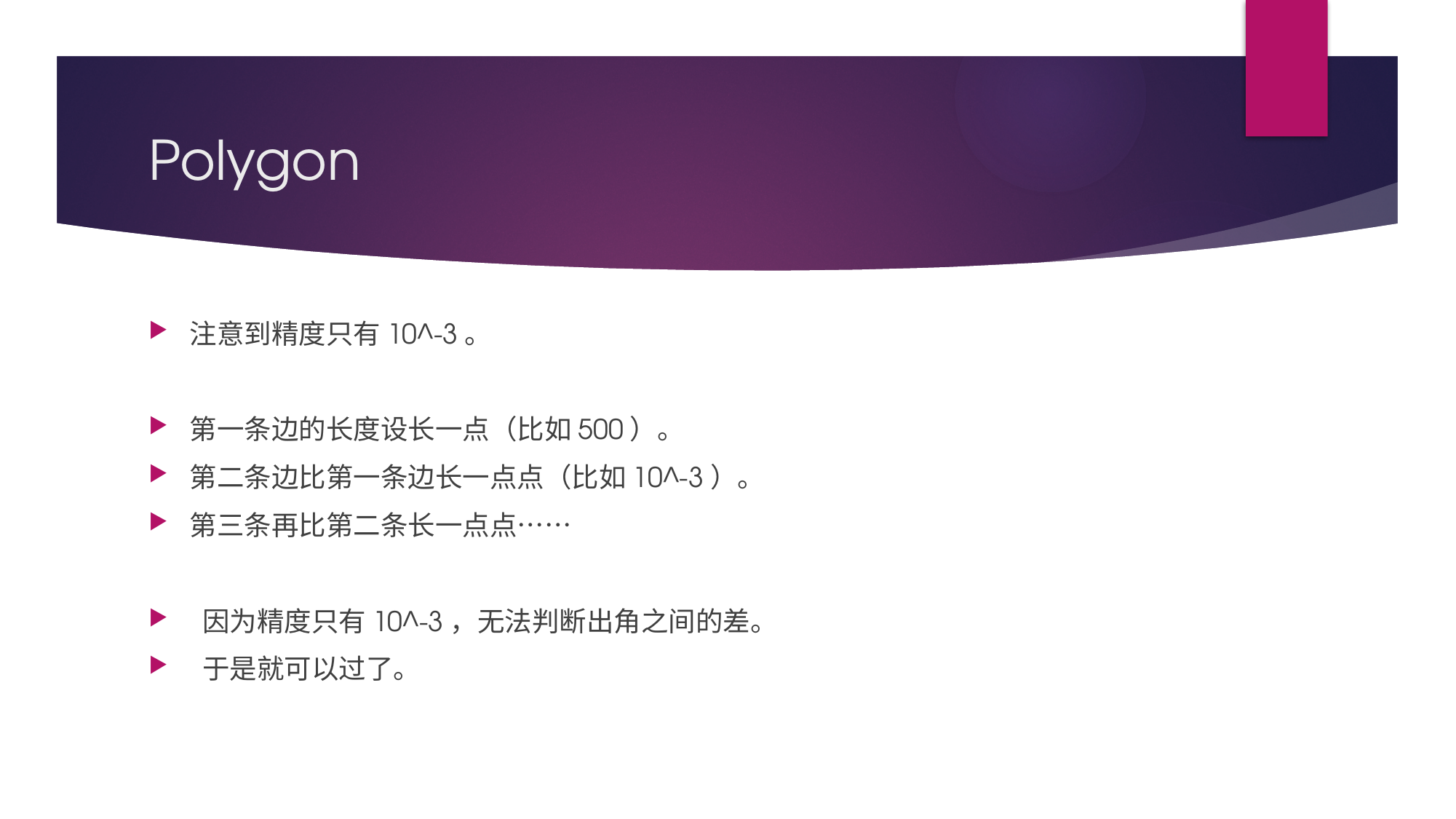

# Polygon
注意到精度只有10^-3。

第一条边的长度设长一点（比如500）。
第二条边比第一条边长一点点（比如10^-3）。
第三条再比第二条长一点点……

 因为精度只有10^-3，无法判断出角之间的差。
 于是就可以过了。